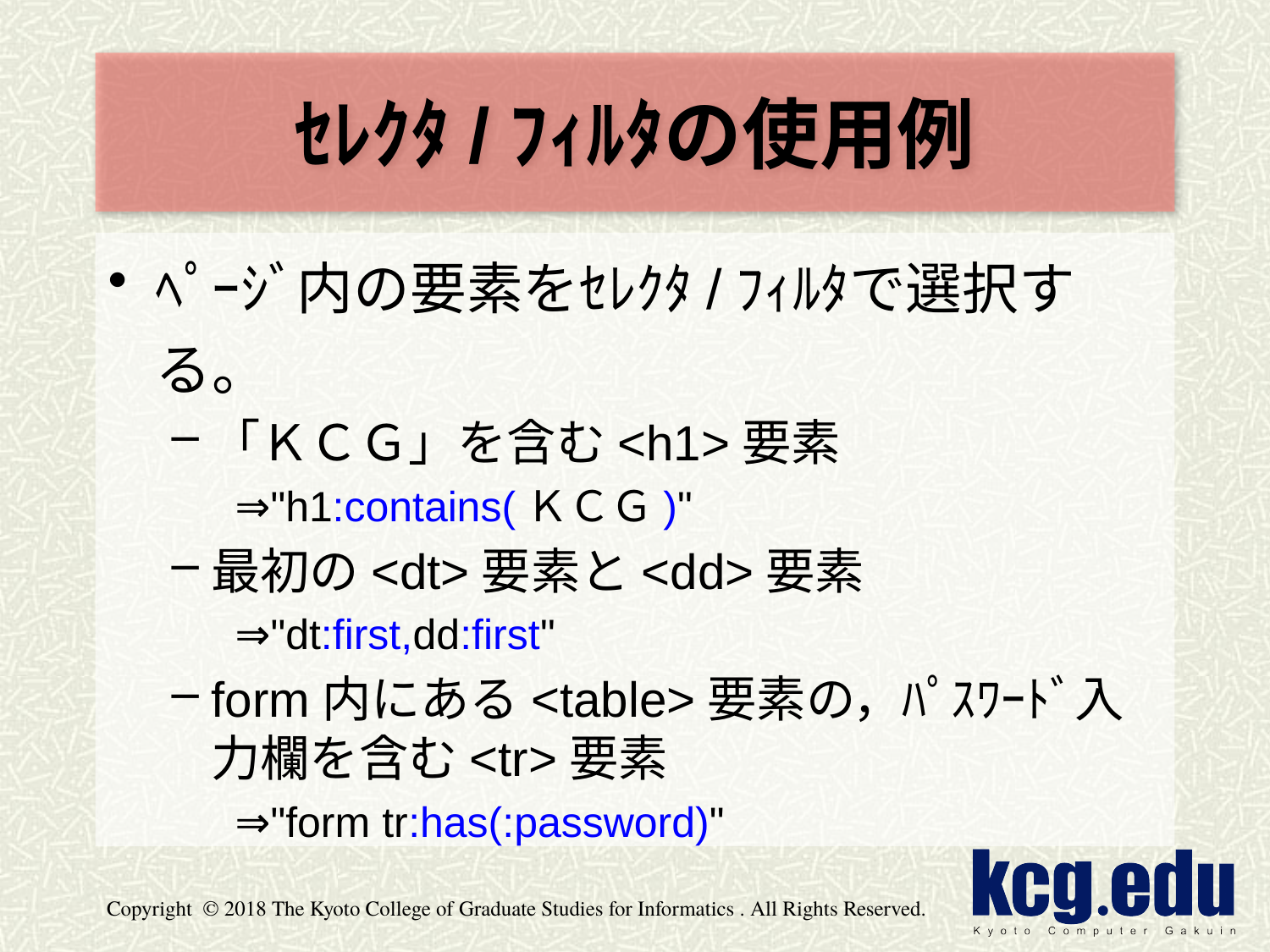

# ｾﾚｸﾀ/ﾌｨﾙﾀの使用例
ﾍﾟｰｼﾞ内の要素をｾﾚｸﾀ/ﾌｨﾙﾀで選択する。
「ＫＣＧ」を含む<h1>要素
⇒"h1:contains(ＫＣＧ)"
最初の<dt>要素と<dd>要素
⇒"dt:first,dd:first"
form内にある<table>要素の，ﾊﾟｽﾜｰﾄﾞ入力欄を含む<tr>要素
⇒"form tr:has(:password)"

Copyright  © 2018 The Kyoto College of Graduate Studies for Informatics . All Rights Reserved.